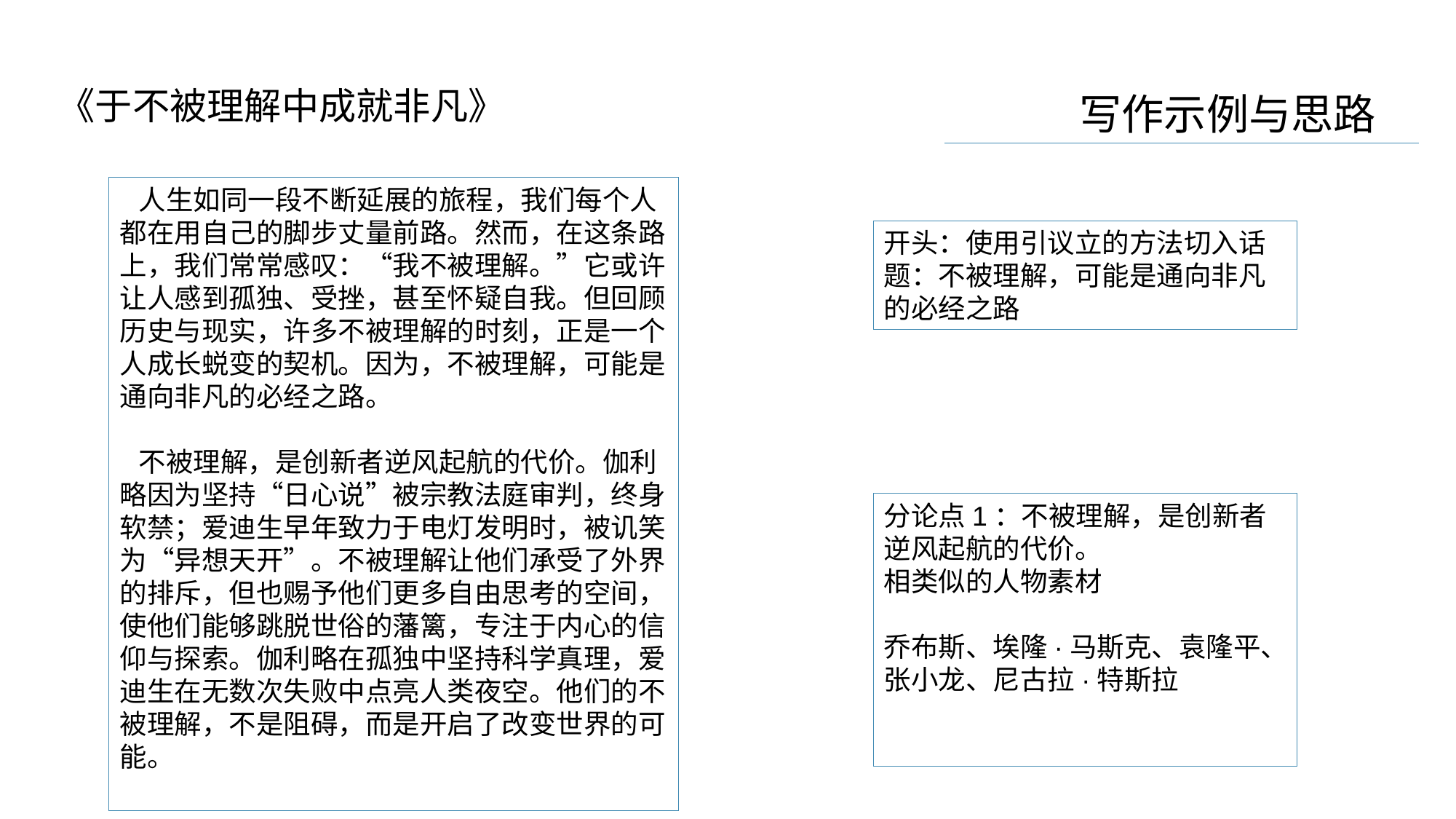

《于不被理解中成就非凡》
  人生如同一段不断延展的旅程，我们每个人都在用自己的脚步丈量前路。然而，在这条路上，我们常常感叹：“我不被理解。”它或许让人感到孤独、受挫，甚至怀疑自我。但回顾历史与现实，许多不被理解的时刻，正是一个人成长蜕变的契机。因为，不被理解，可能是通向非凡的必经之路。

  不被理解，是创新者逆风起航的代价。伽利略因为坚持“日心说”被宗教法庭审判，终身软禁；爱迪生早年致力于电灯发明时，被讥笑为“异想天开”。不被理解让他们承受了外界的排斥，但也赐予他们更多自由思考的空间，使他们能够跳脱世俗的藩篱，专注于内心的信仰与探索。伽利略在孤独中坚持科学真理，爱迪生在无数次失败中点亮人类夜空。他们的不被理解，不是阻碍，而是开启了改变世界的可能。

开头：使用引议立的方法切入话题：不被理解，可能是通向非凡的必经之路
分论点1：不被理解，是创新者逆风起航的代价。
相类似的人物素材

乔布斯、埃隆·马斯克、袁隆平、张小龙、尼古拉·特斯拉